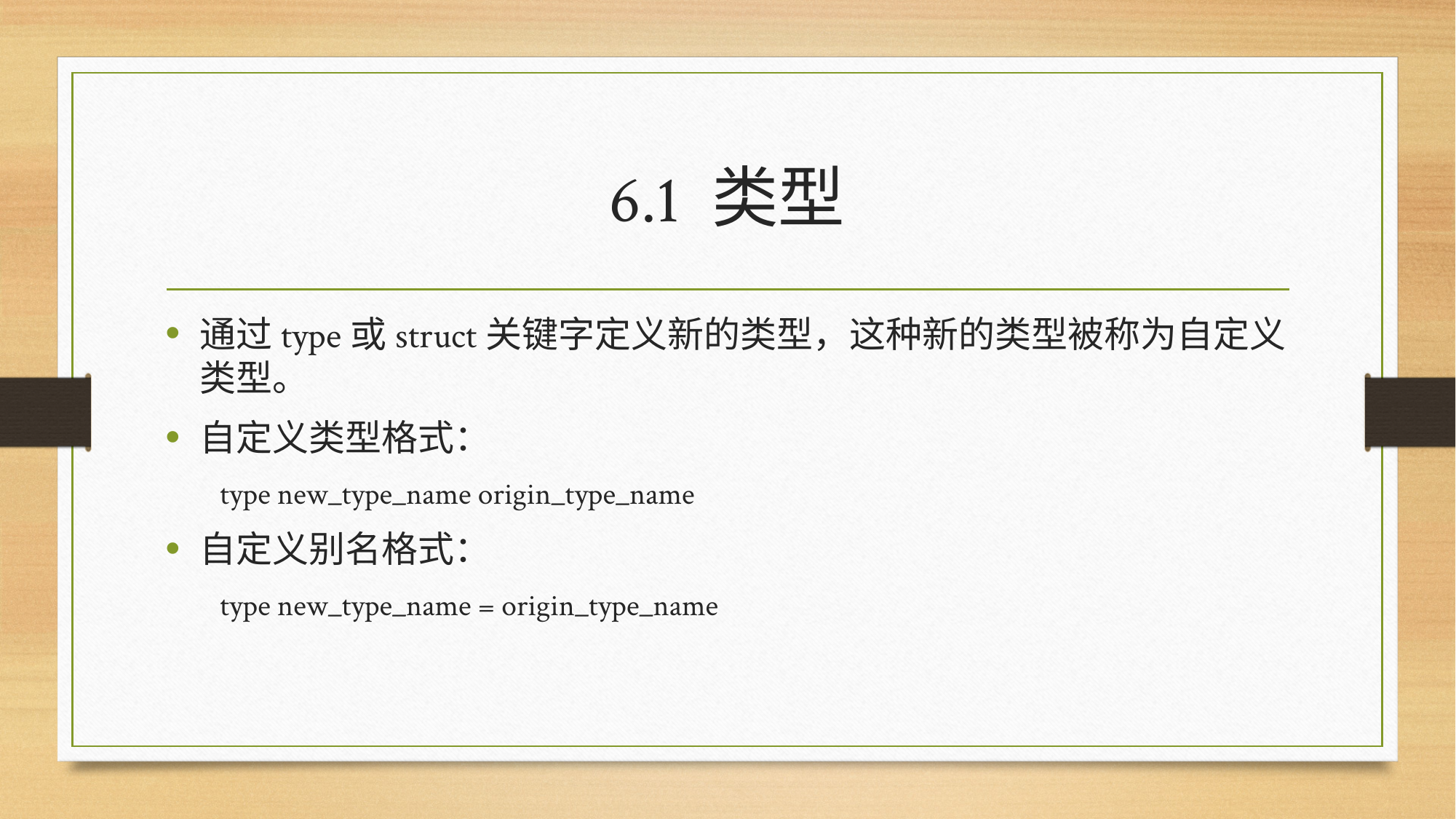

# 6.1 类型
通过type或struct关键字定义新的类型，这种新的类型被称为自定义类型。
自定义类型格式：
type new_type_name origin_type_name
自定义别名格式：
type new_type_name = origin_type_name